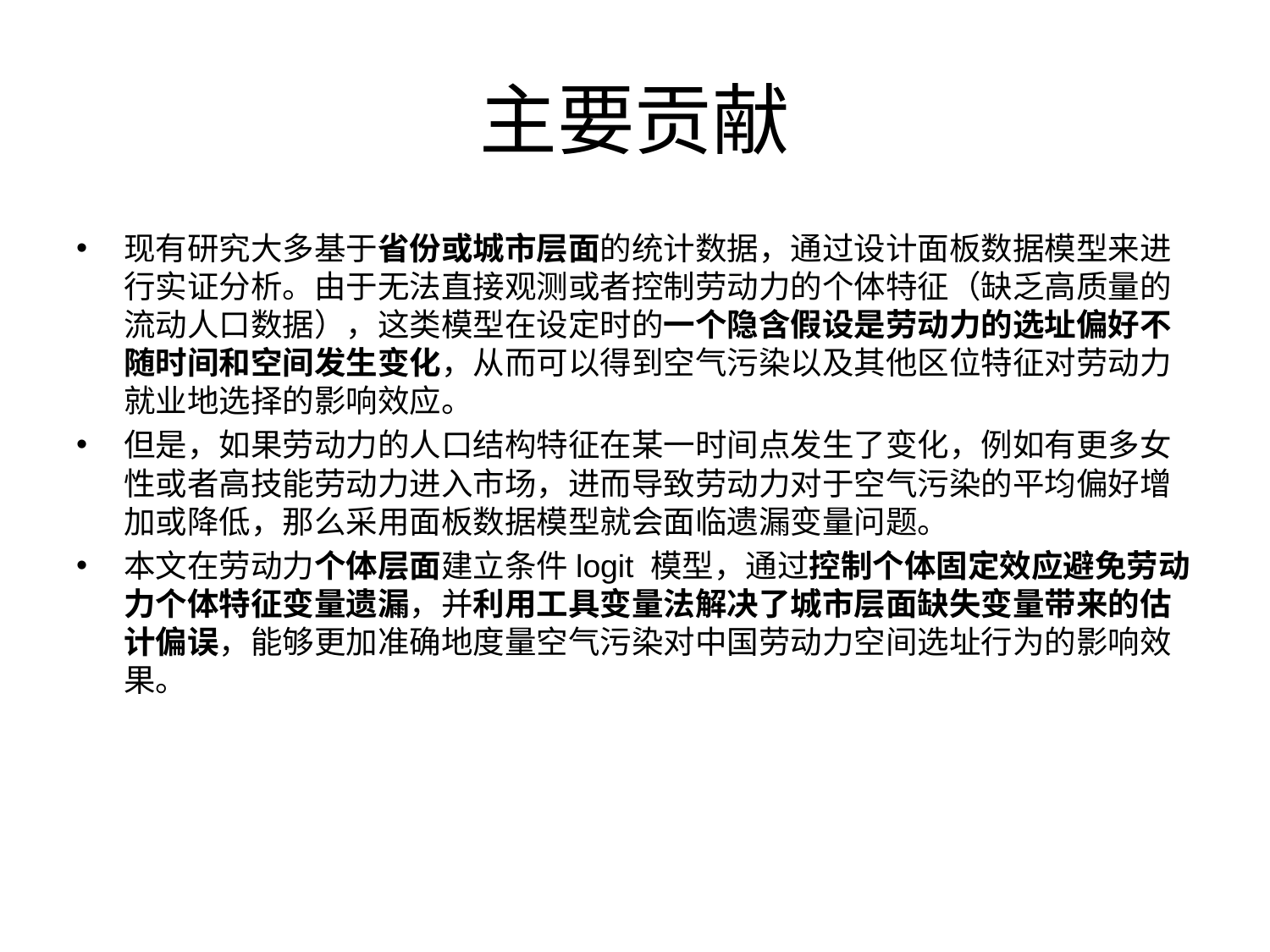

# 主要贡献
现有研究大多基于省份或城市层面的统计数据，通过设计面板数据模型来进行实证分析。由于无法直接观测或者控制劳动力的个体特征（缺乏高质量的流动人口数据），这类模型在设定时的一个隐含假设是劳动力的选址偏好不随时间和空间发生变化，从而可以得到空气污染以及其他区位特征对劳动力就业地选择的影响效应。
但是，如果劳动力的人口结构特征在某一时间点发生了变化，例如有更多女性或者高技能劳动力进入市场，进而导致劳动力对于空气污染的平均偏好增加或降低，那么采用面板数据模型就会面临遗漏变量问题。
本文在劳动力个体层面建立条件logit 模型，通过控制个体固定效应避免劳动力个体特征变量遗漏，并利用工具变量法解决了城市层面缺失变量带来的估计偏误，能够更加准确地度量空气污染对中国劳动力空间选址行为的影响效果。